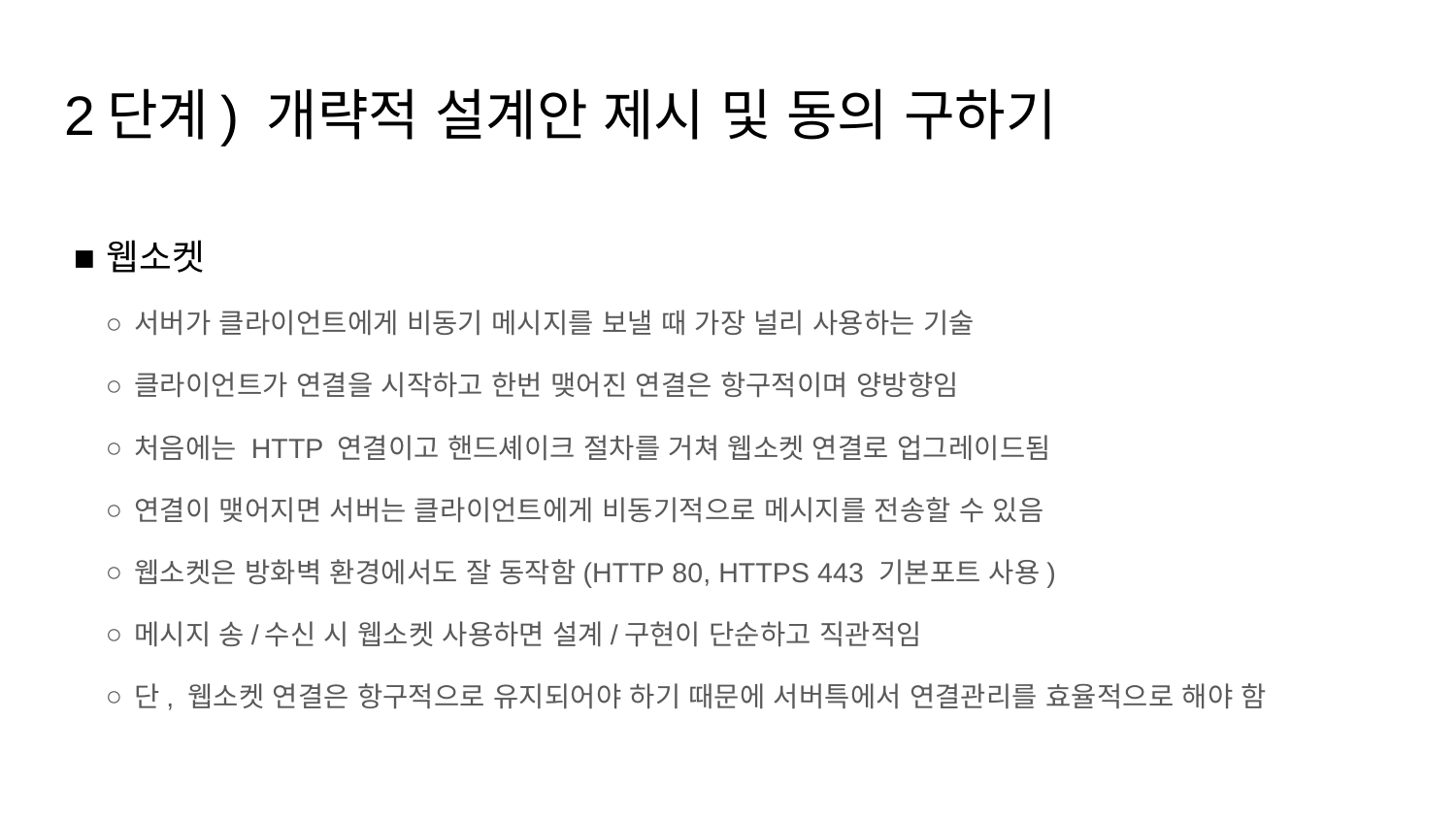

# 2단계) 개략적 설계안 제시 및 동의 구하기
웹소켓
서버가 클라이언트에게 비동기 메시지를 보낼 때 가장 널리 사용하는 기술
클라이언트가 연결을 시작하고 한번 맺어진 연결은 항구적이며 양방향임
처음에는 HTTP 연결이고 핸드셰이크 절차를 거쳐 웹소켓 연결로 업그레이드됨
연결이 맺어지면 서버는 클라이언트에게 비동기적으로 메시지를 전송할 수 있음
웹소켓은 방화벽 환경에서도 잘 동작함(HTTP 80, HTTPS 443 기본포트 사용)
메시지 송/수신 시 웹소켓 사용하면 설계/구현이 단순하고 직관적임
단, 웹소켓 연결은 항구적으로 유지되어야 하기 때문에 서버특에서 연결관리를 효율적으로 해야 함